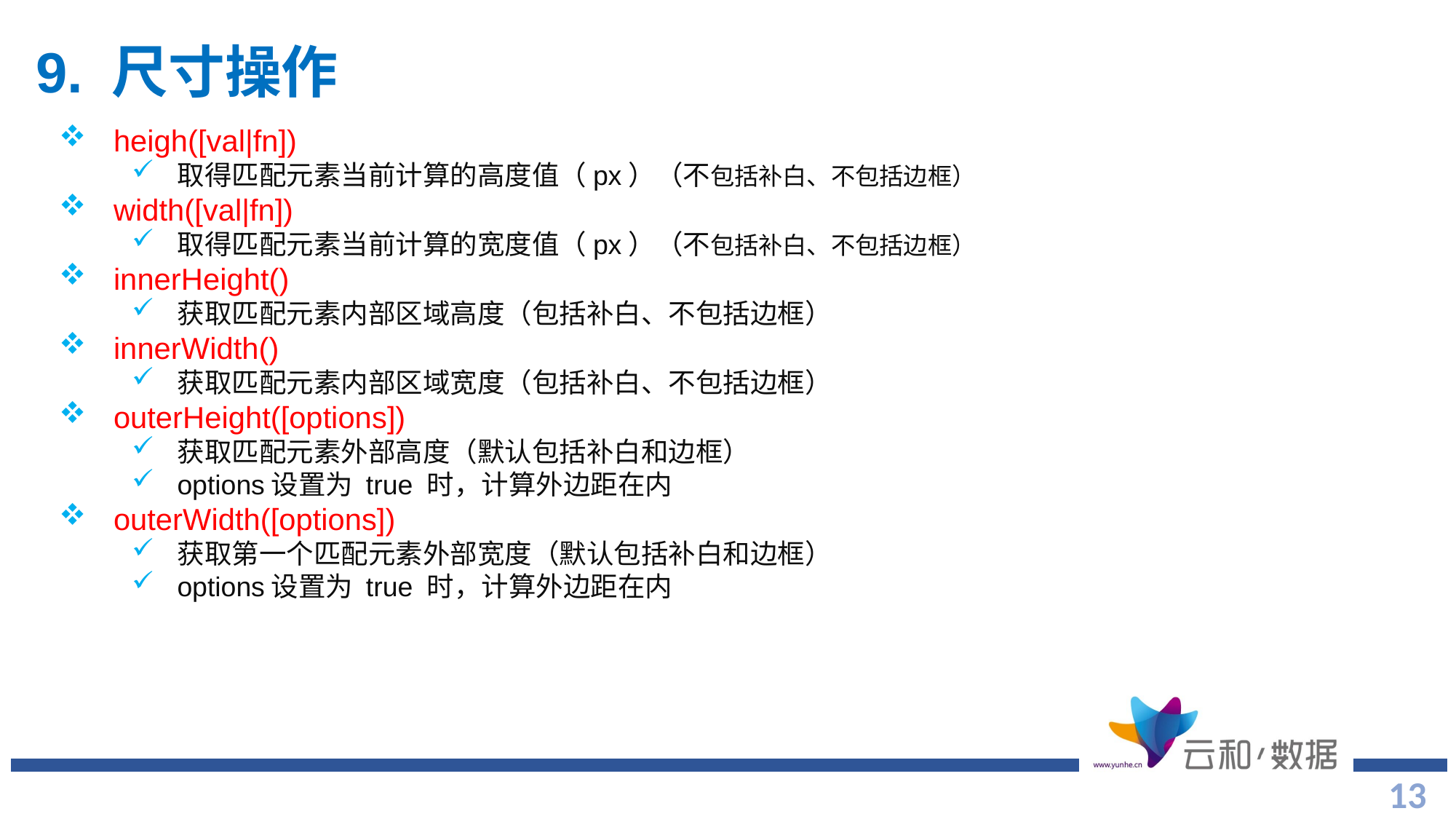

# 9. 尺寸操作
heigh([val|fn])
取得匹配元素当前计算的高度值（px）（不包括补白、不包括边框）
width([val|fn])
取得匹配元素当前计算的宽度值（px）（不包括补白、不包括边框）
innerHeight()
获取匹配元素内部区域高度（包括补白、不包括边框）
innerWidth()
获取匹配元素内部区域宽度（包括补白、不包括边框）
outerHeight([options])
获取匹配元素外部高度（默认包括补白和边框）
options设置为 true 时，计算外边距在内
outerWidth([options])
获取第一个匹配元素外部宽度（默认包括补白和边框）
options设置为 true 时，计算外边距在内
13